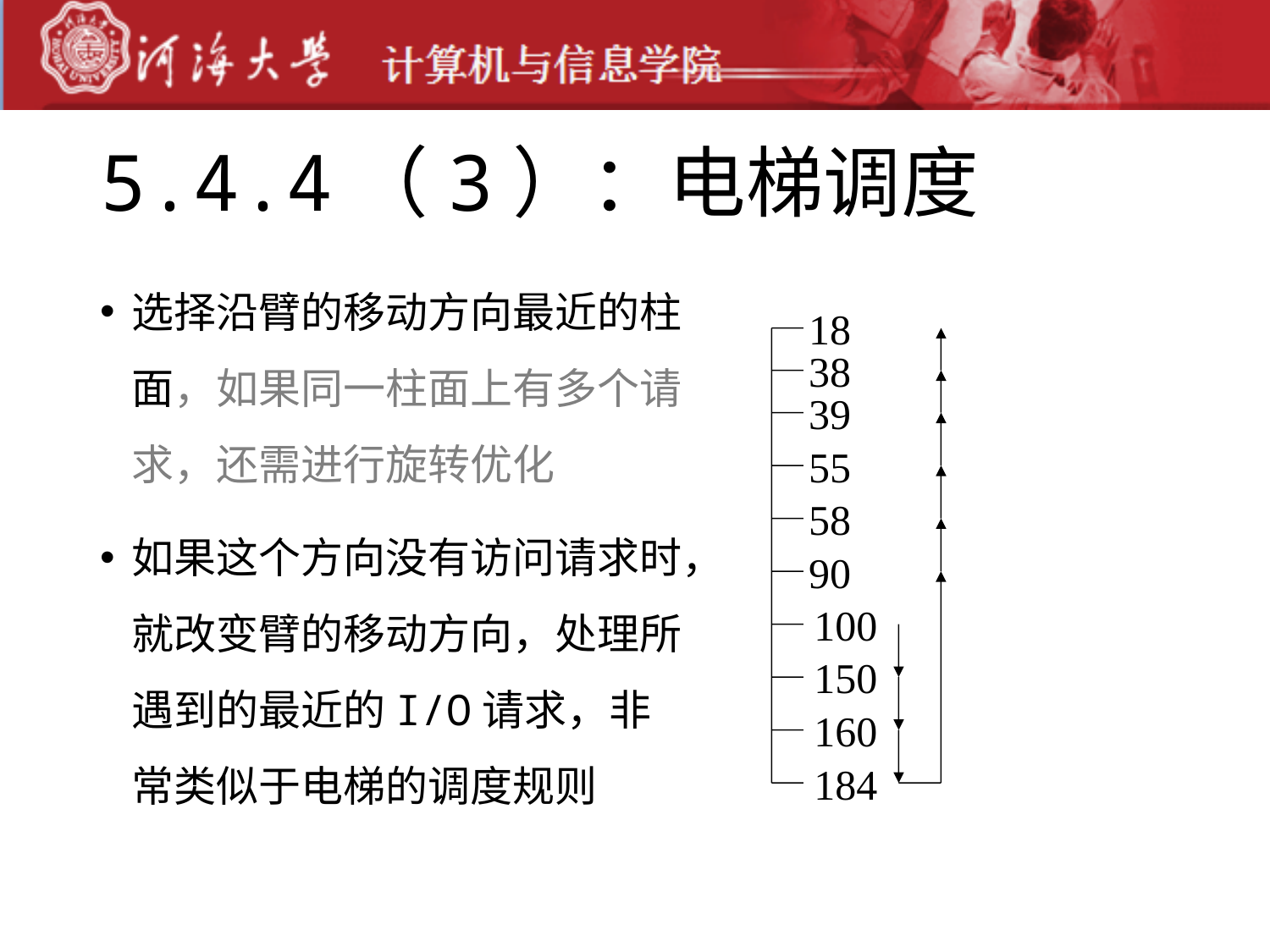

# 5.4.4（3）：电梯调度
选择沿臂的移动方向最近的柱面，如果同一柱面上有多个请求，还需进行旋转优化
如果这个方向没有访问请求时，就改变臂的移动方向，处理所遇到的最近的I/O请求，非常类似于电梯的调度规则

18

38

39

55

58

90

100

150

160

184